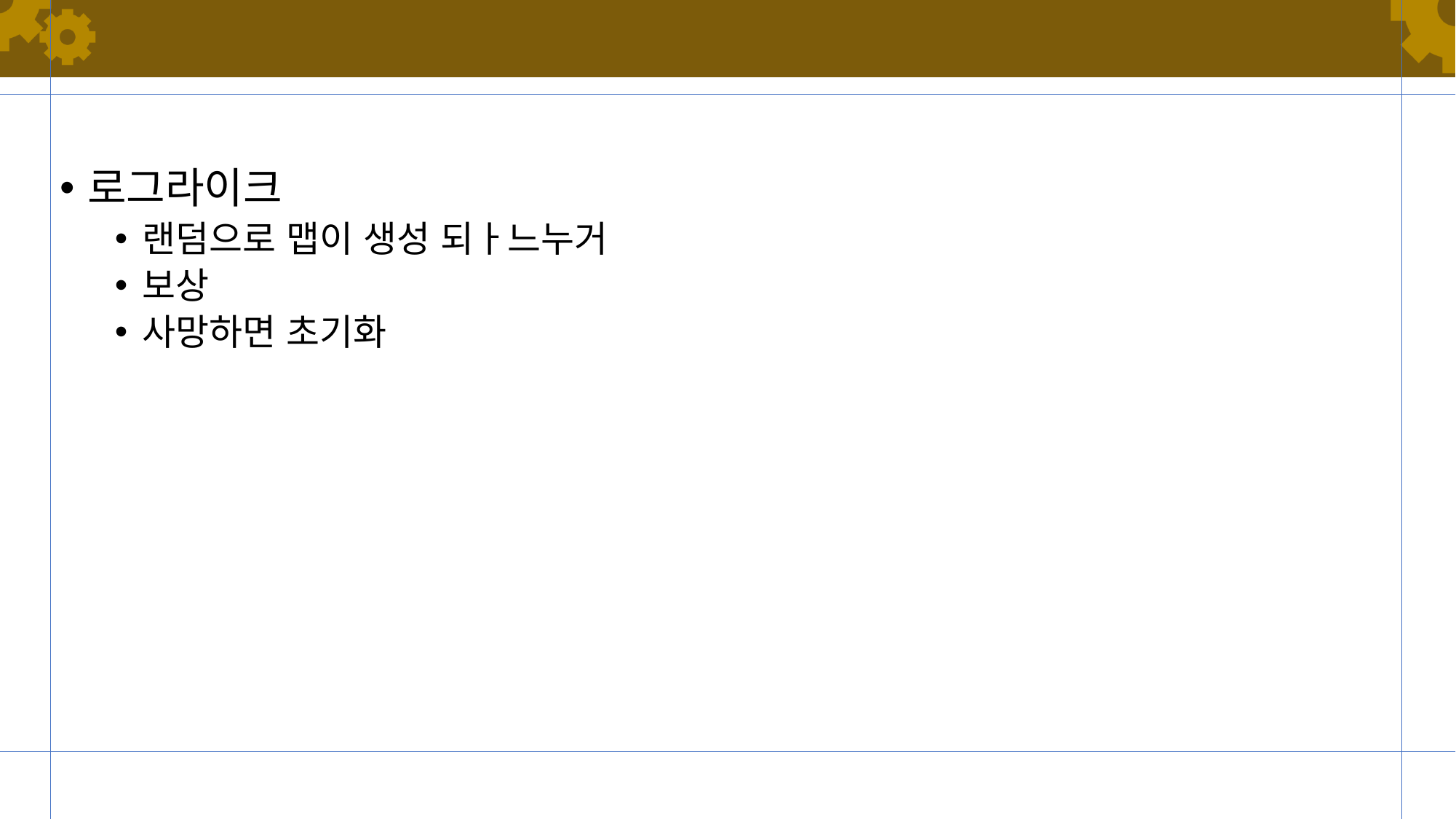

#

로그라이크
랜덤으로 맵이 생성 되ㅏ느누거
보상
사망하면 초기화